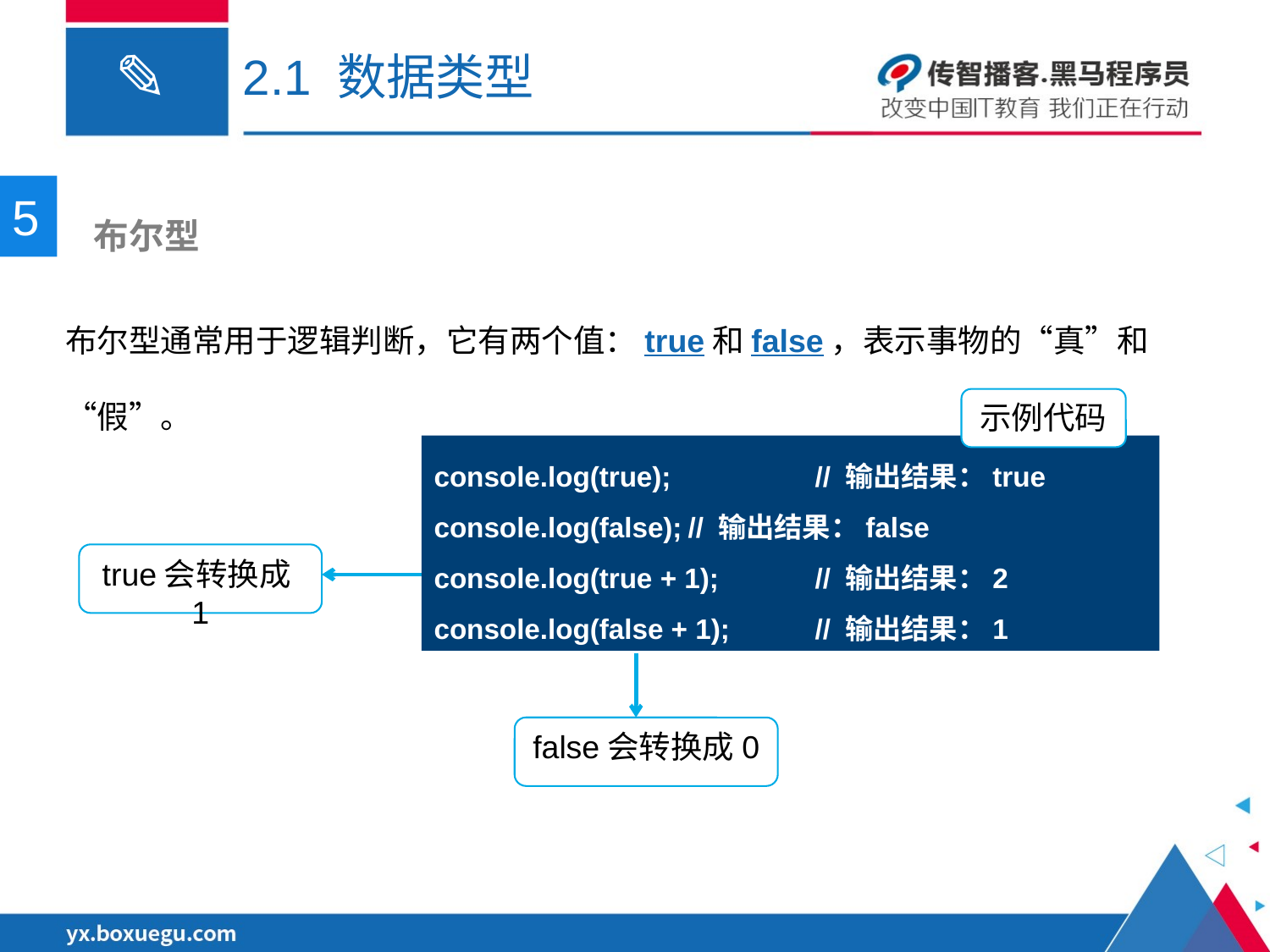

# 2.1 数据类型

5
  布尔型
布尔型通常用于逻辑判断，它有两个值：true和false，表示事物的“真”和“假”。
示例代码
console.log(true);		// 输出结果：true
console.log(false);	// 输出结果：false
console.log(true + 1);	// 输出结果：2
console.log(false + 1);	// 输出结果：1
true会转换成1
false会转换成0